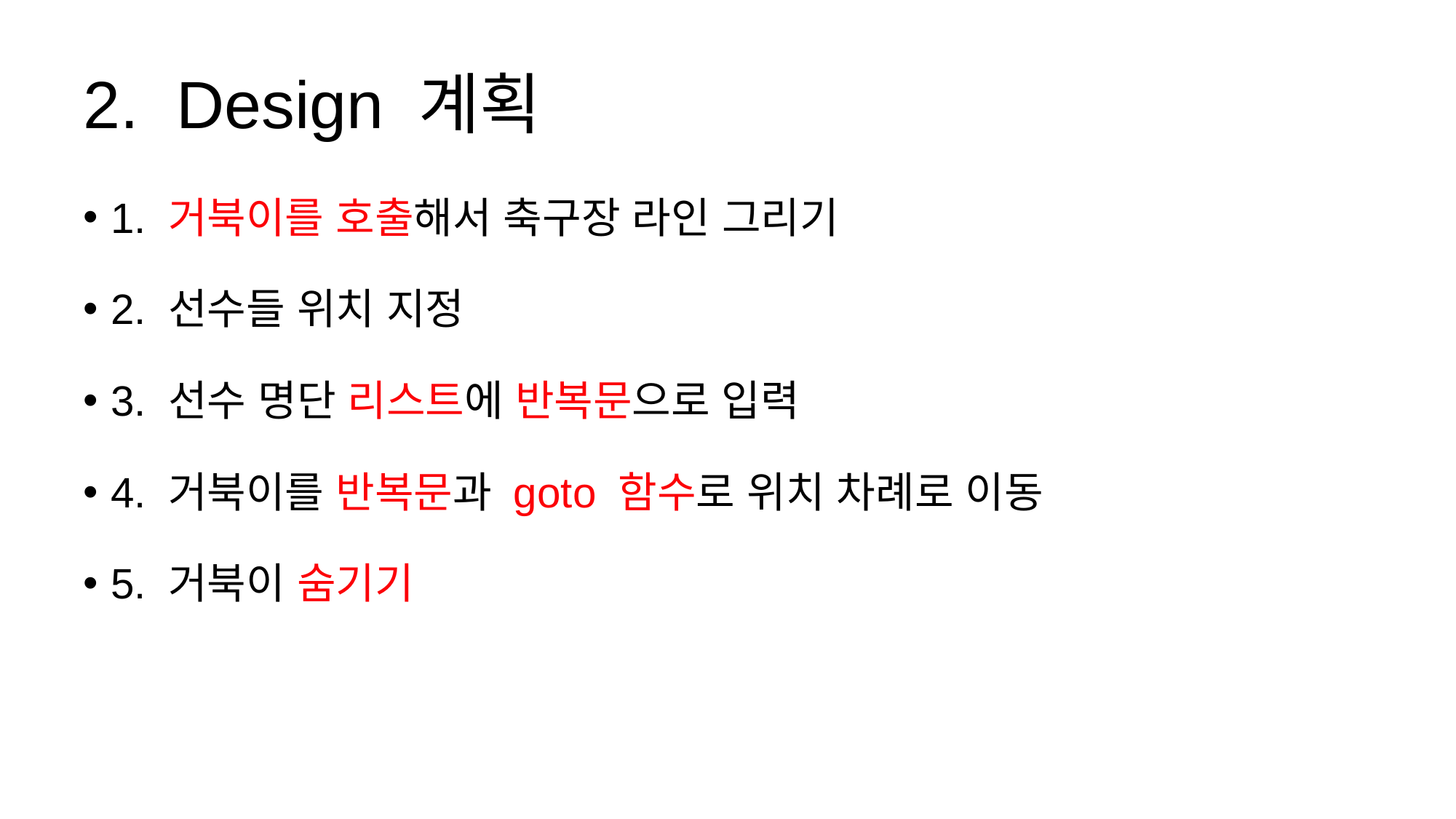

# 2.  Design 계획
1. 거북이를 호출해서 축구장 라인 그리기

2. 선수들 위치 지정

3. 선수 명단 리스트에 반복문으로 입력

4. 거북이를 반복문과 goto 함수로 위치 차례로 이동

5. 거북이 숨기기